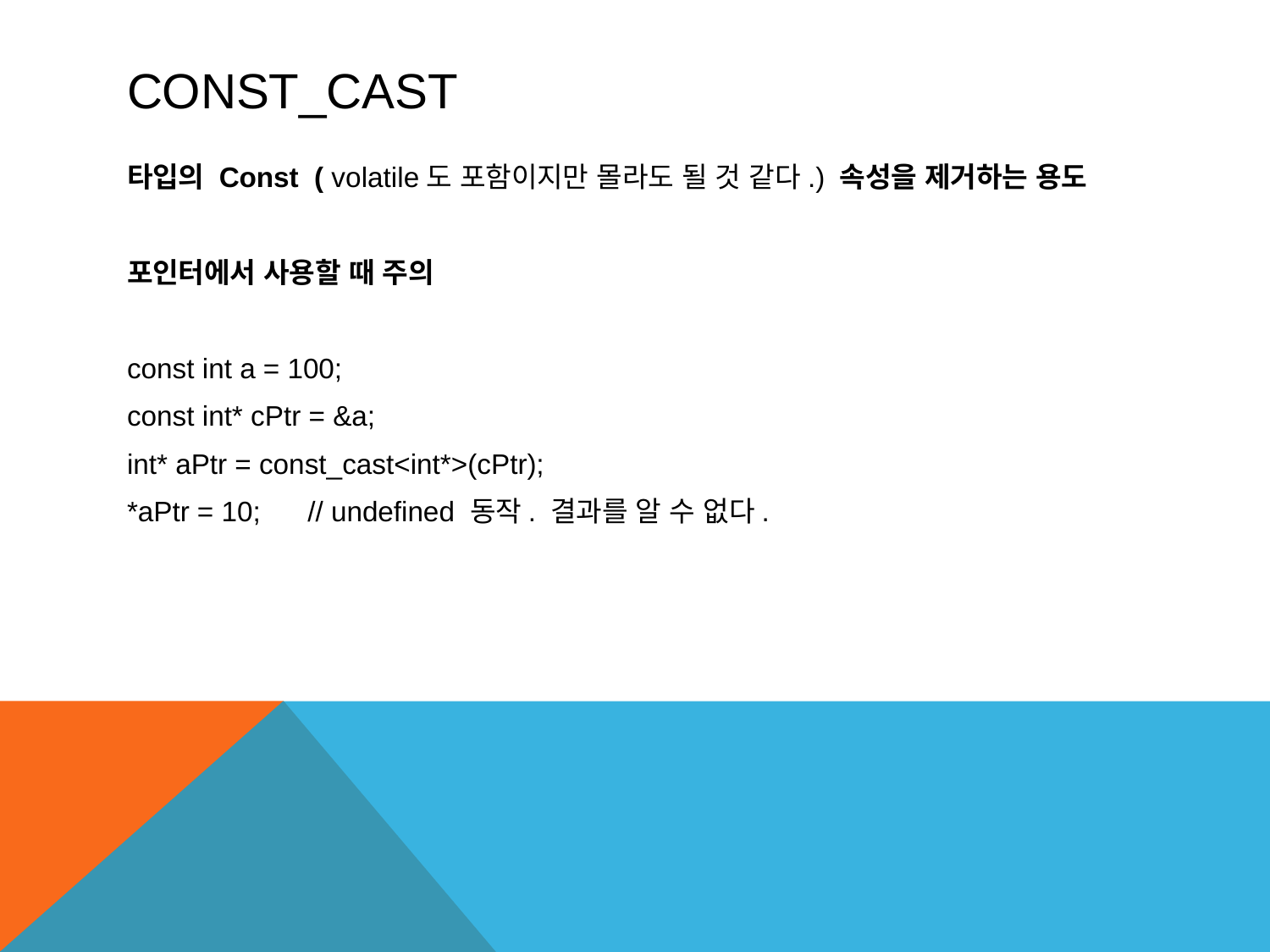

# Const_cast
타입의 Const  ( volatile도 포함이지만 몰라도 될 것 같다.) 속성을 제거하는 용도

포인터에서 사용할 때 주의

const int a = 100;
const int* cPtr = &a;
int* aPtr = const_cast<int*>(cPtr);
*aPtr = 10;      // undefined 동작. 결과를 알 수 없다.